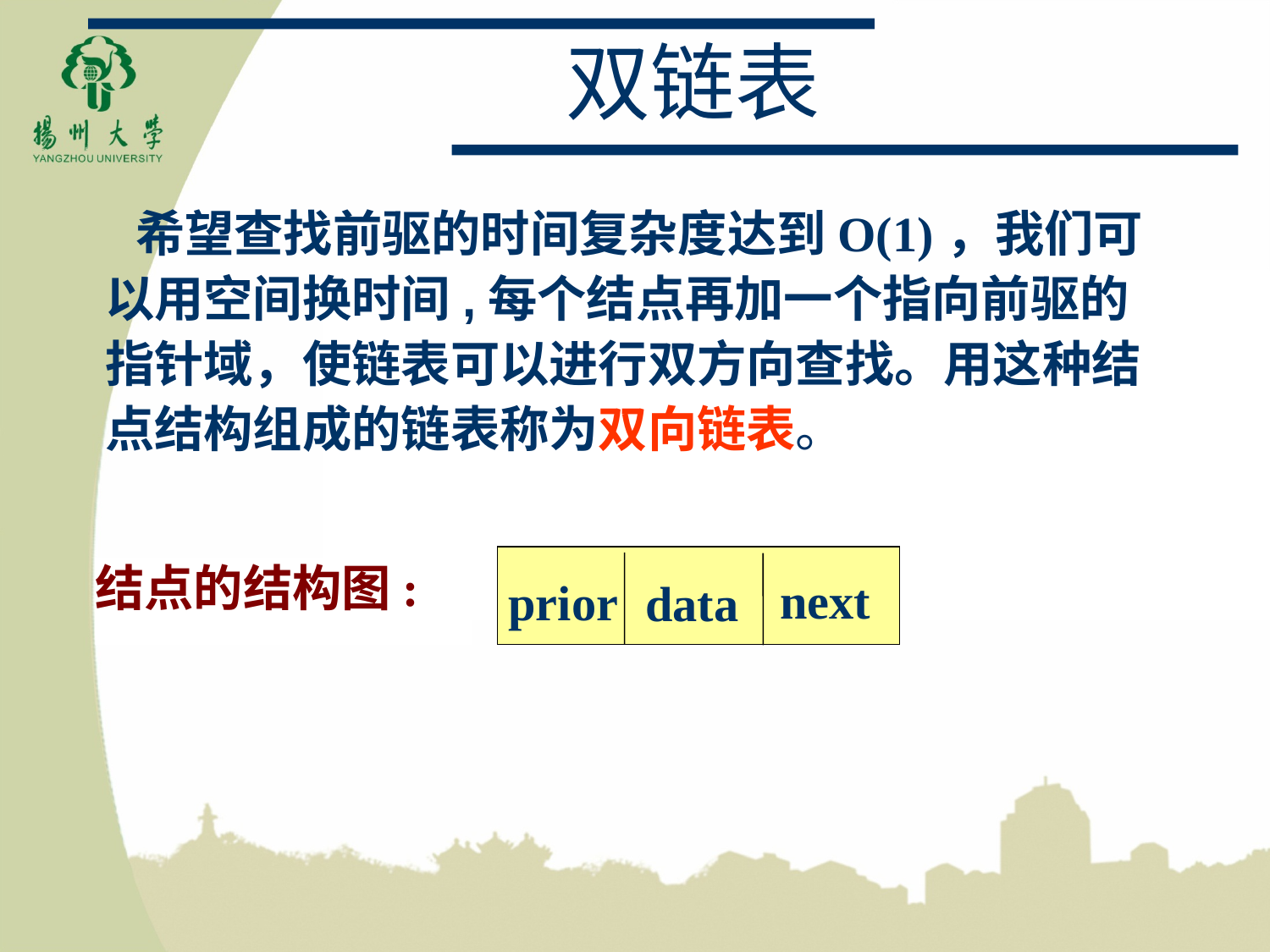

# 双链表
      希望查找前驱的时间复杂度达到O(1)，我们可以用空间换时间,每个结点再加一个指向前驱的指针域，使链表可以进行双方向查找。用这种结点结构组成的链表称为双向链表。

next
prior
data
结点的结构图: